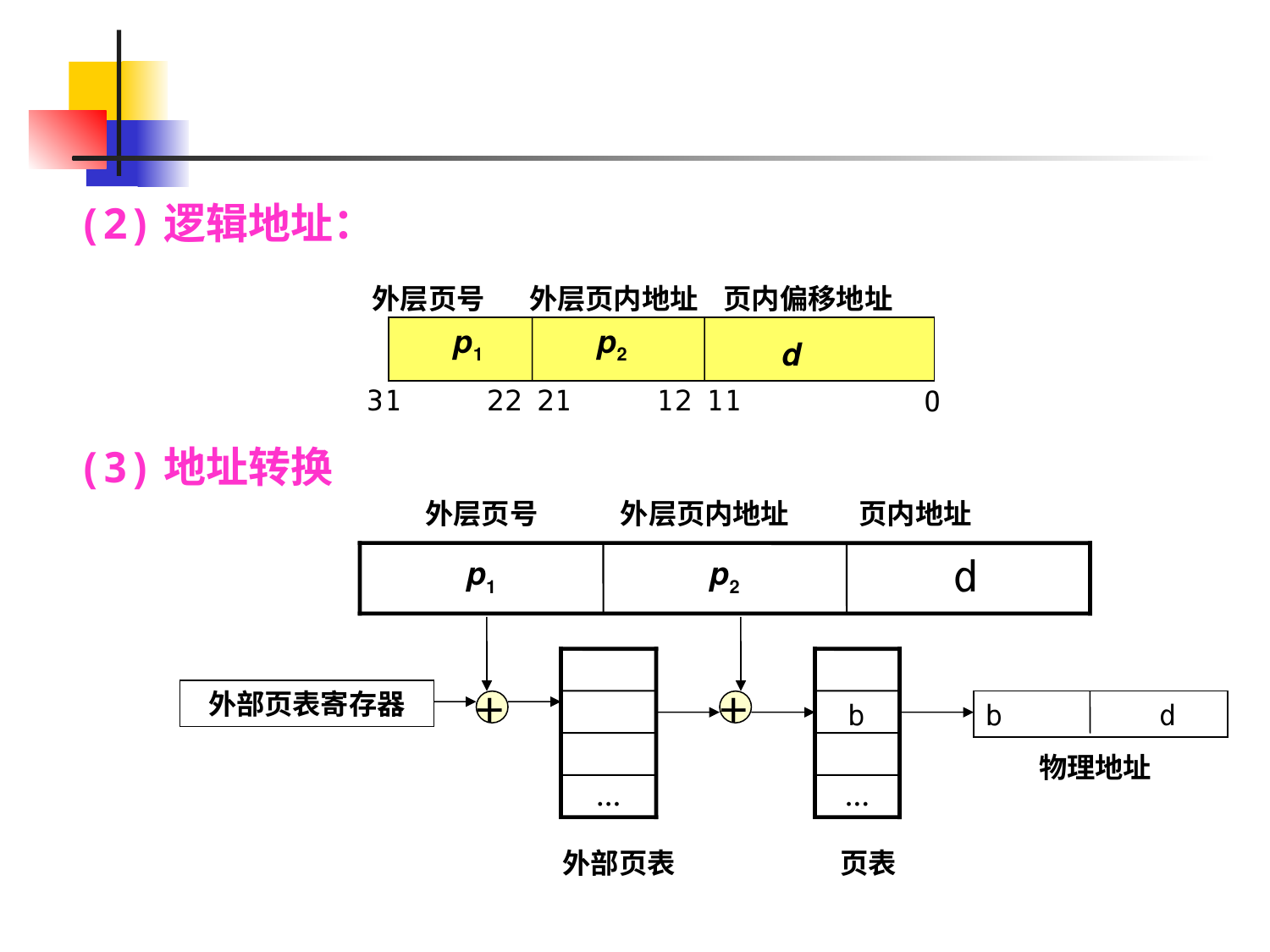

(2)逻辑地址：

(3)地址转换
外层页号       外层页内地址    页内偏移地址

p1
p2
d
31
22
21
12
11
0
外层页号             外层页内地址           页内地址
p1

p2

d

+

+

…

b

…

外部页表寄存器
b                   d

物理地址

外部页表
 页表